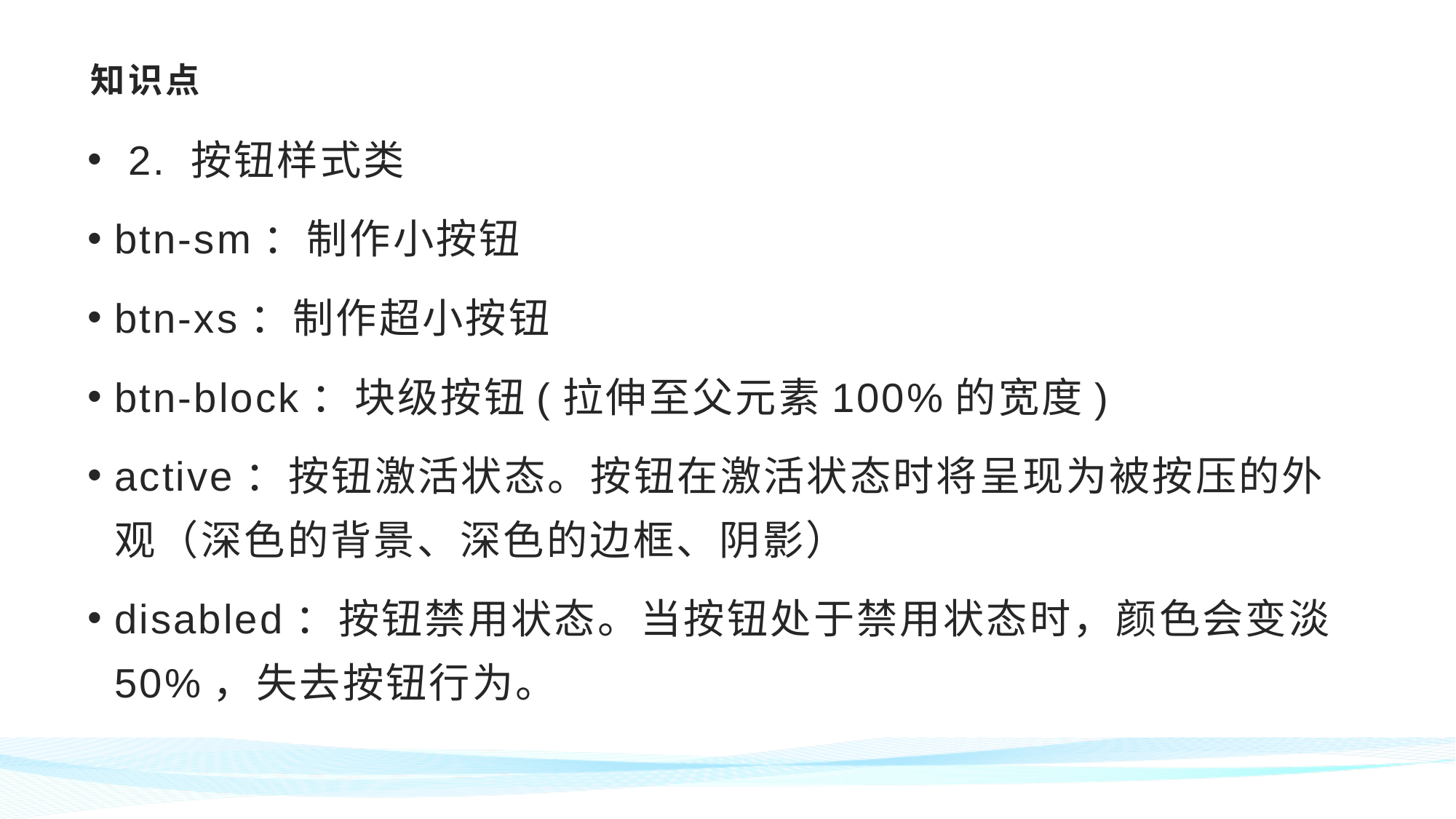

# 知识点
 2. 按钮样式类
btn-sm：制作小按钮
btn-xs：制作超小按钮
btn-block：块级按钮(拉伸至父元素100%的宽度)
active：按钮激活状态。按钮在激活状态时将呈现为被按压的外观（深色的背景、深色的边框、阴影）
disabled：按钮禁用状态。当按钮处于禁用状态时，颜色会变淡 50%，失去按钮行为。